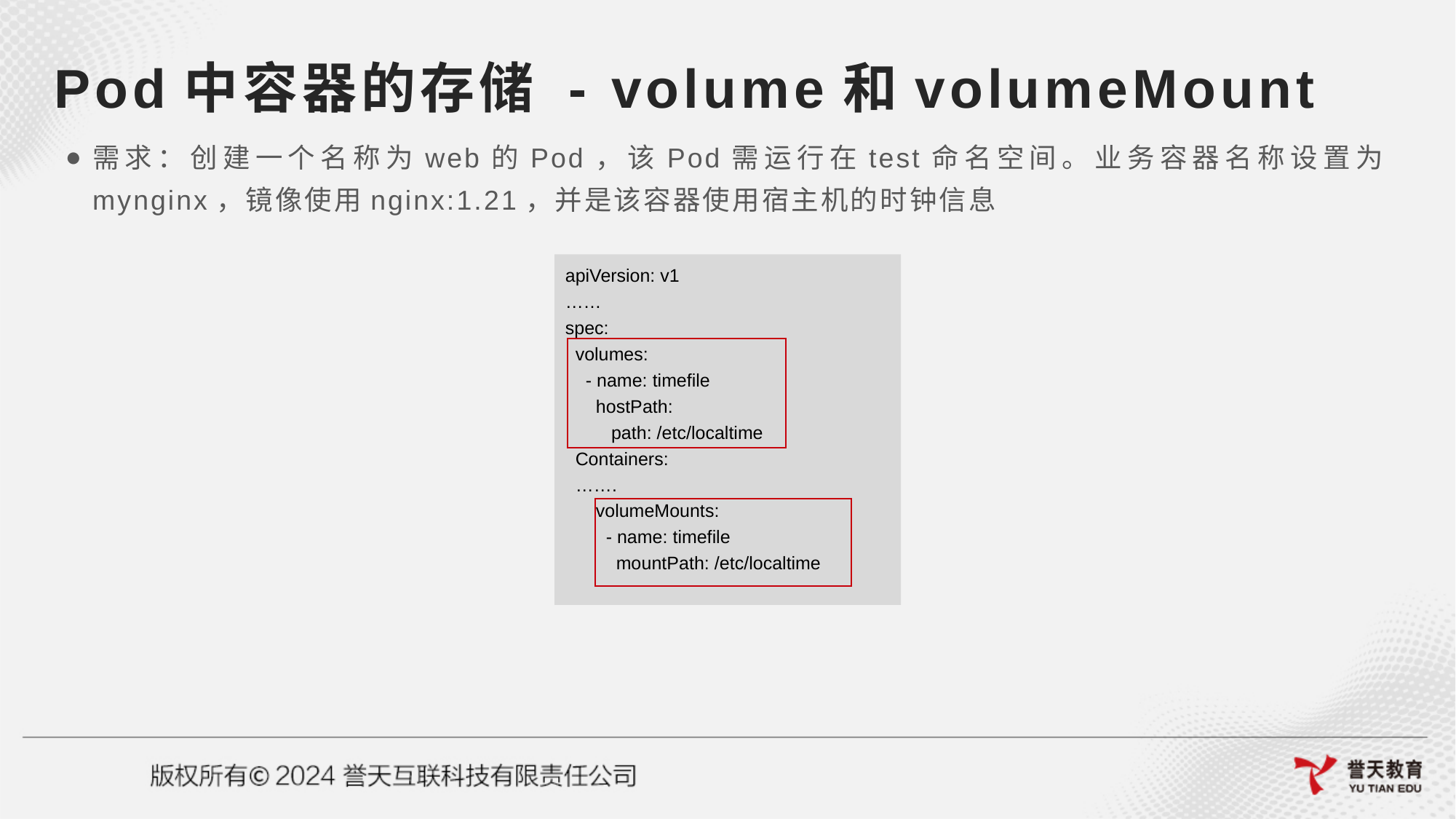

# Pod中容器的存储 - volume和volumeMount
需求：创建一个名称为web的Pod，该Pod需运行在test命名空间。业务容器名称设置为mynginx，镜像使用nginx:1.21，并是该容器使用宿主机的时钟信息
apiVersion: v1
……
spec:
  volumes:
    - name: timefile
      hostPath:
         path: /etc/localtime
  Containers:
  …….
      volumeMounts:
        - name: timefile
          mountPath: /etc/localtime